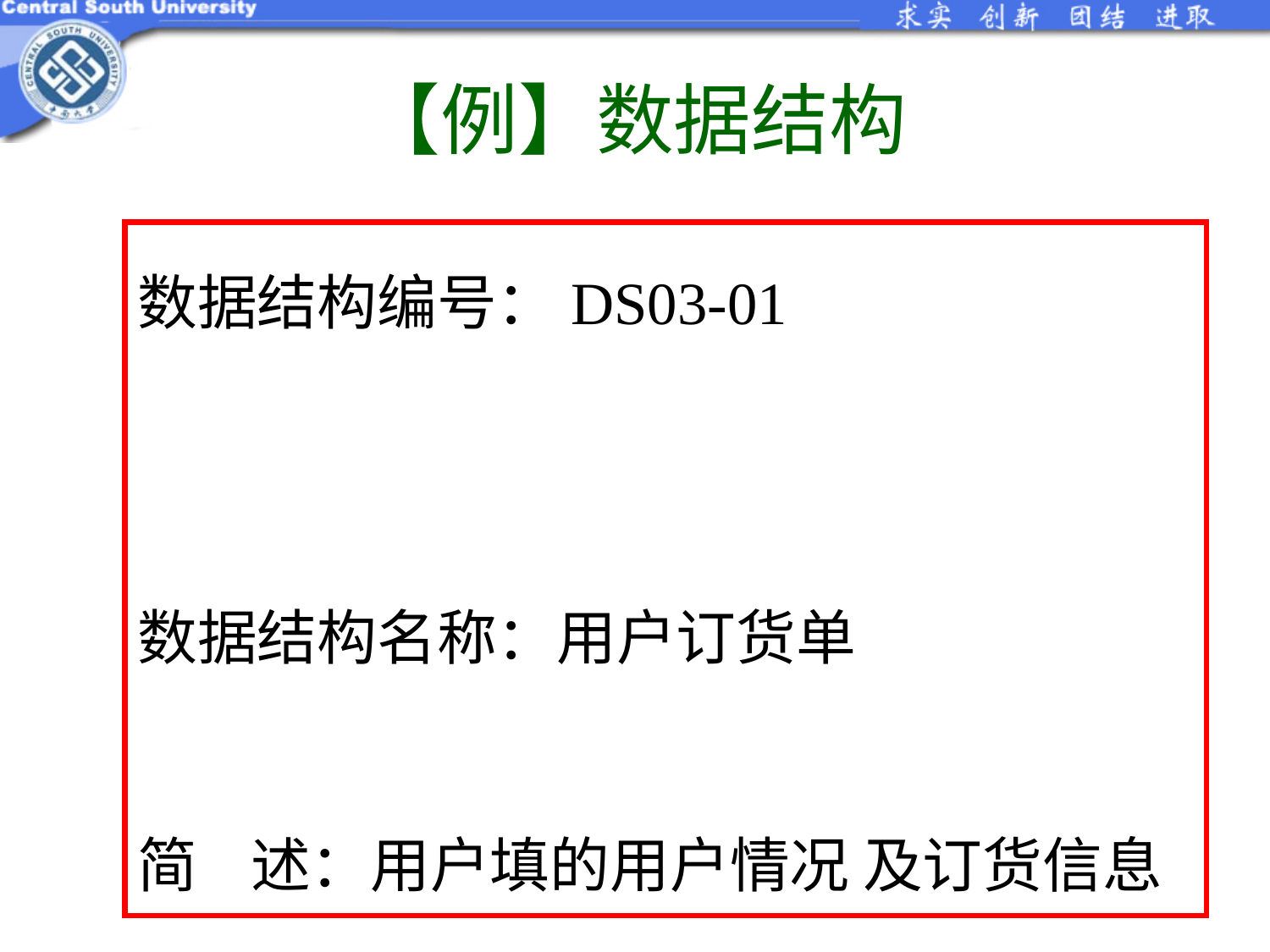

# 【例】数据结构
数据结构编号：DS03-01
数据结构名称：用户订货单
简    述：用户填的用户情况 及订货信息
数据结构组成：DS03-02+DS03-03 + DS03-04